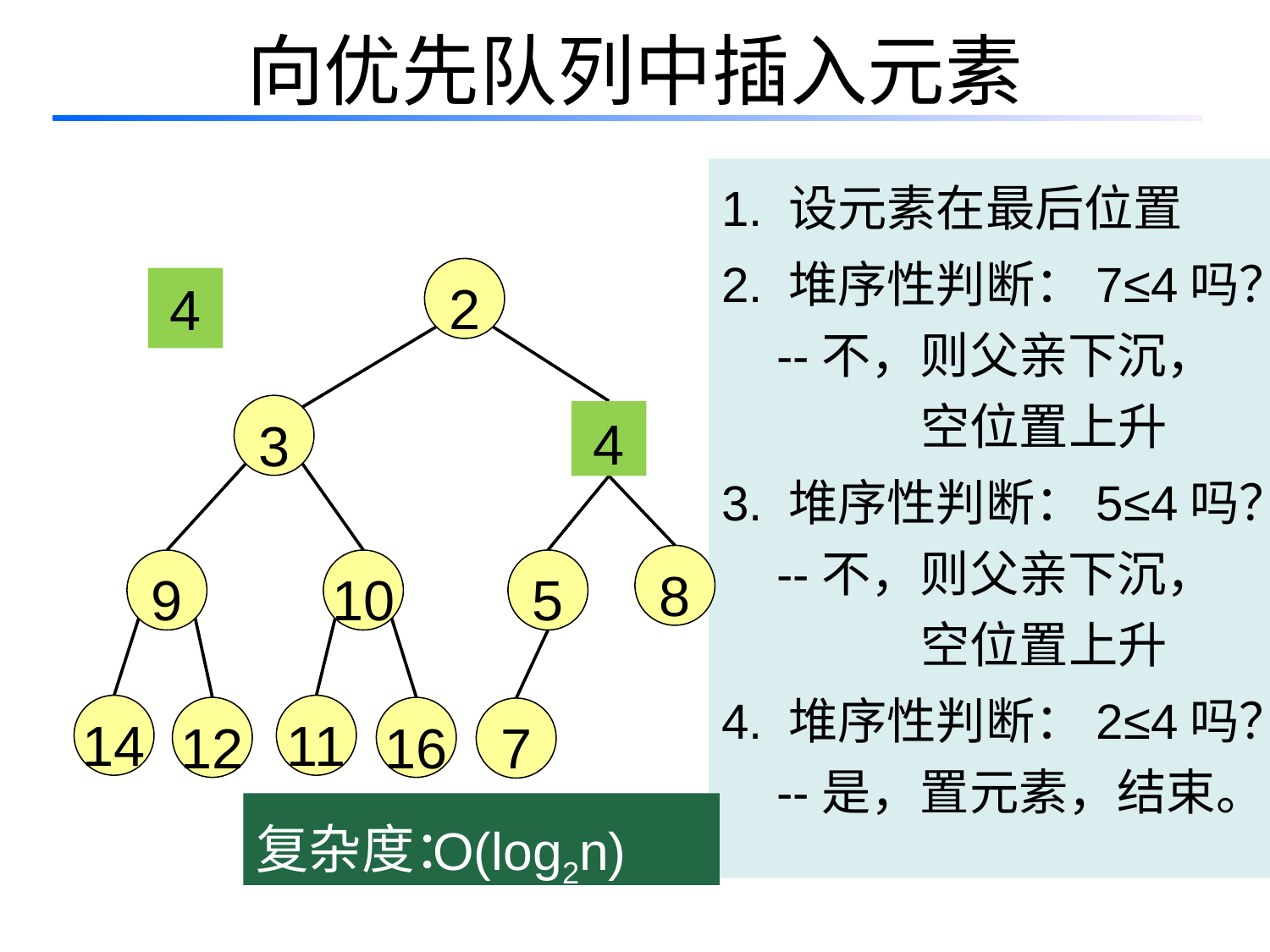

# 向优先队列中插入元素

1. 设元素在最后位置
2. 堆序性判断：7≤4吗？
    --不，则父亲下沉，
                 空位置上升
3. 堆序性判断：5≤4吗？
    --不，则父亲下沉，
                 空位置上升
4. 堆序性判断：2≤4吗？
    --是，置元素，结束。

2
4
3

4
8
5
9
10
14
11
12
16
7
复杂度：
O(log2n)